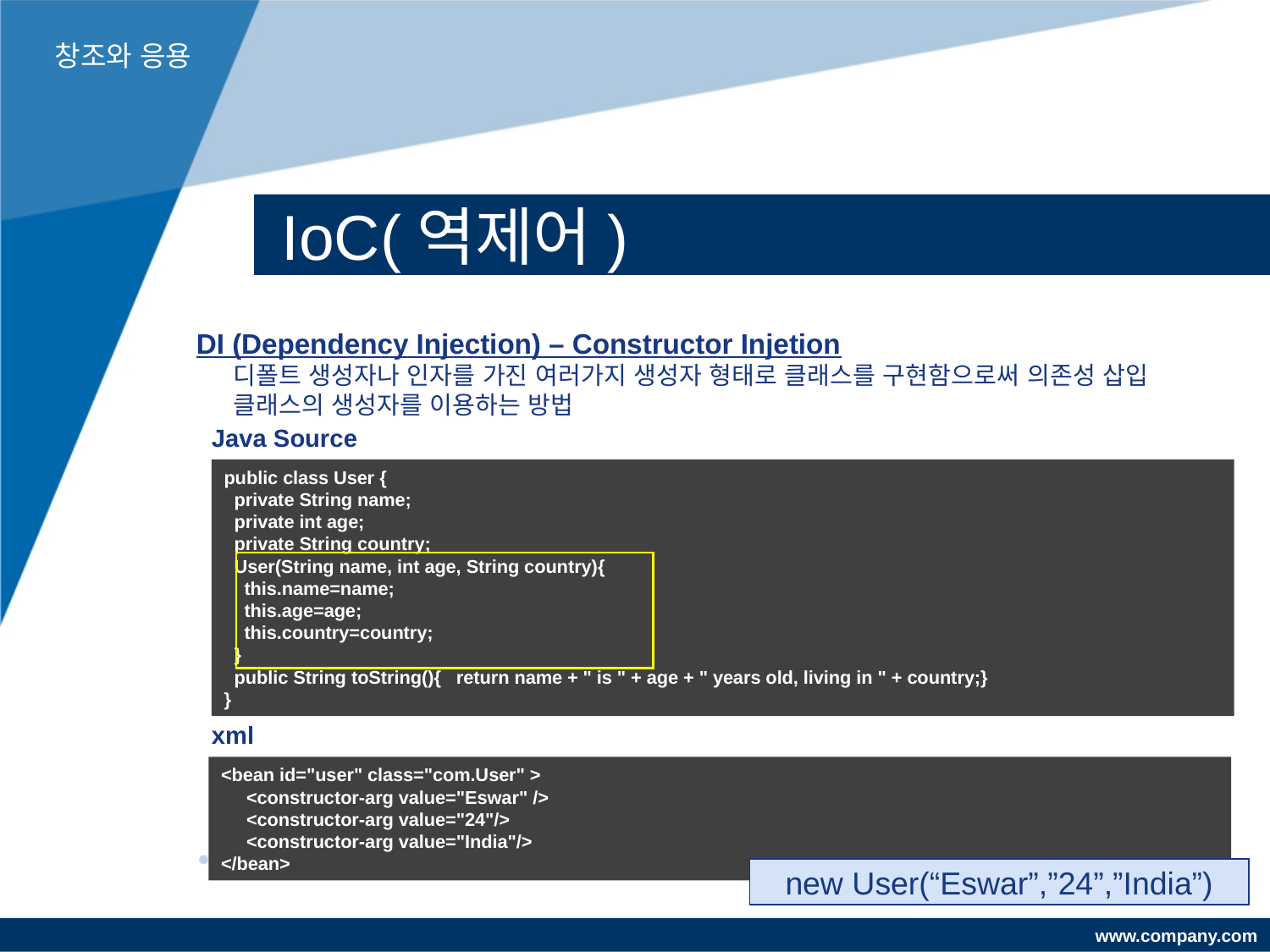

창조와 응용
# IoC(역제어)
DI (Dependency Injection) – Constructor Injetion
디폴트 생성자나 인자를 가진 여러가지 생성자 형태로 클래스를 구현함으로써 의존성 삽입
클래스의 생성자를 이용하는 방법
Java Source
public class User {
  private String name;
  private int age;
  private String country;
  User(String name, int age, String country){
    this.name=name;
    this.age=age;
    this.country=country;
  }
  public String toString(){   return name + " is " + age + " years old, living in " + country;}
}

xml
<bean id="user" class="com.User" >
     <constructor-arg value="Eswar" />
     <constructor-arg value="24"/>
     <constructor-arg value="India"/>
</bean>
new User(“Eswar”,”24”,”India”)